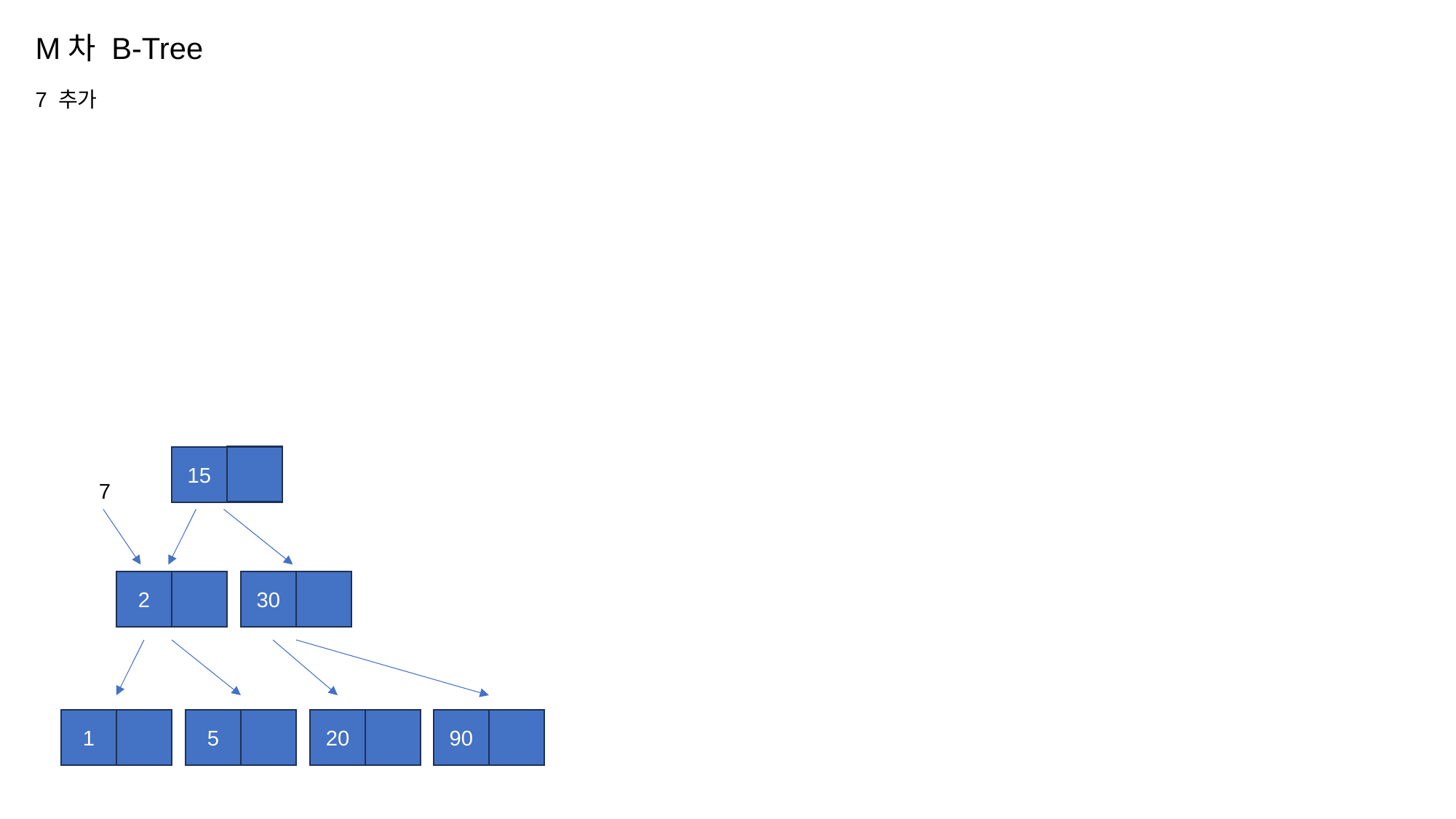

# M차 B-Tree 7 추가

15
7
2

30

1

5

20

90